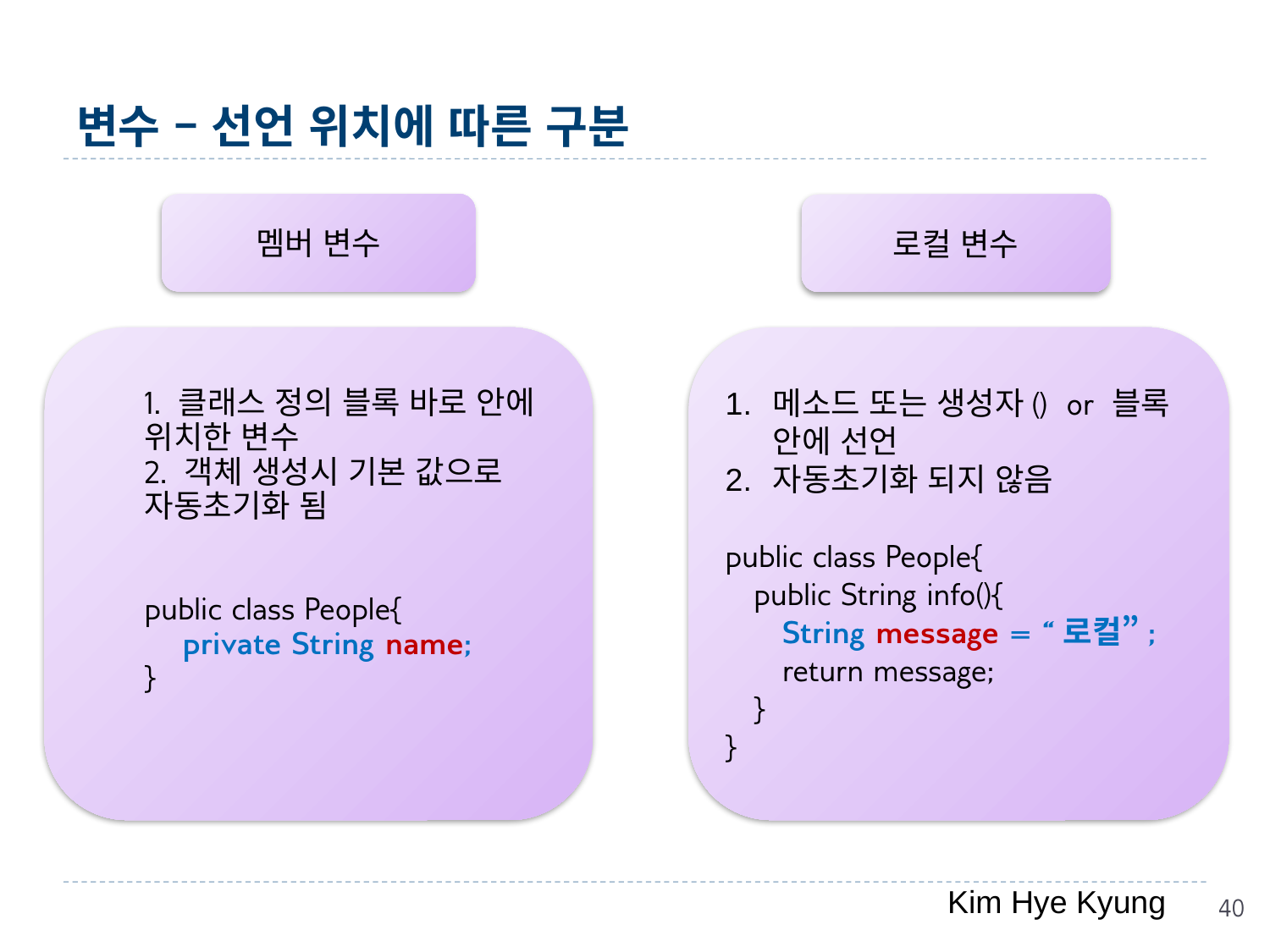

# 변수 – 선언 위치에 따른 구분
멤버 변수
로컬 변수

1. 클래스 정의 블록 바로 안에 위치한 변수
2. 객체 생성시 기본 값으로 자동초기화 됨

public class People{
    private String name;
}

메소드 또는 생성자()  or 블록 안에 선언
자동초기화 되지 않음

public class People{
   public String info(){
      String message = “로컬”;
      return message;
   }
}

40